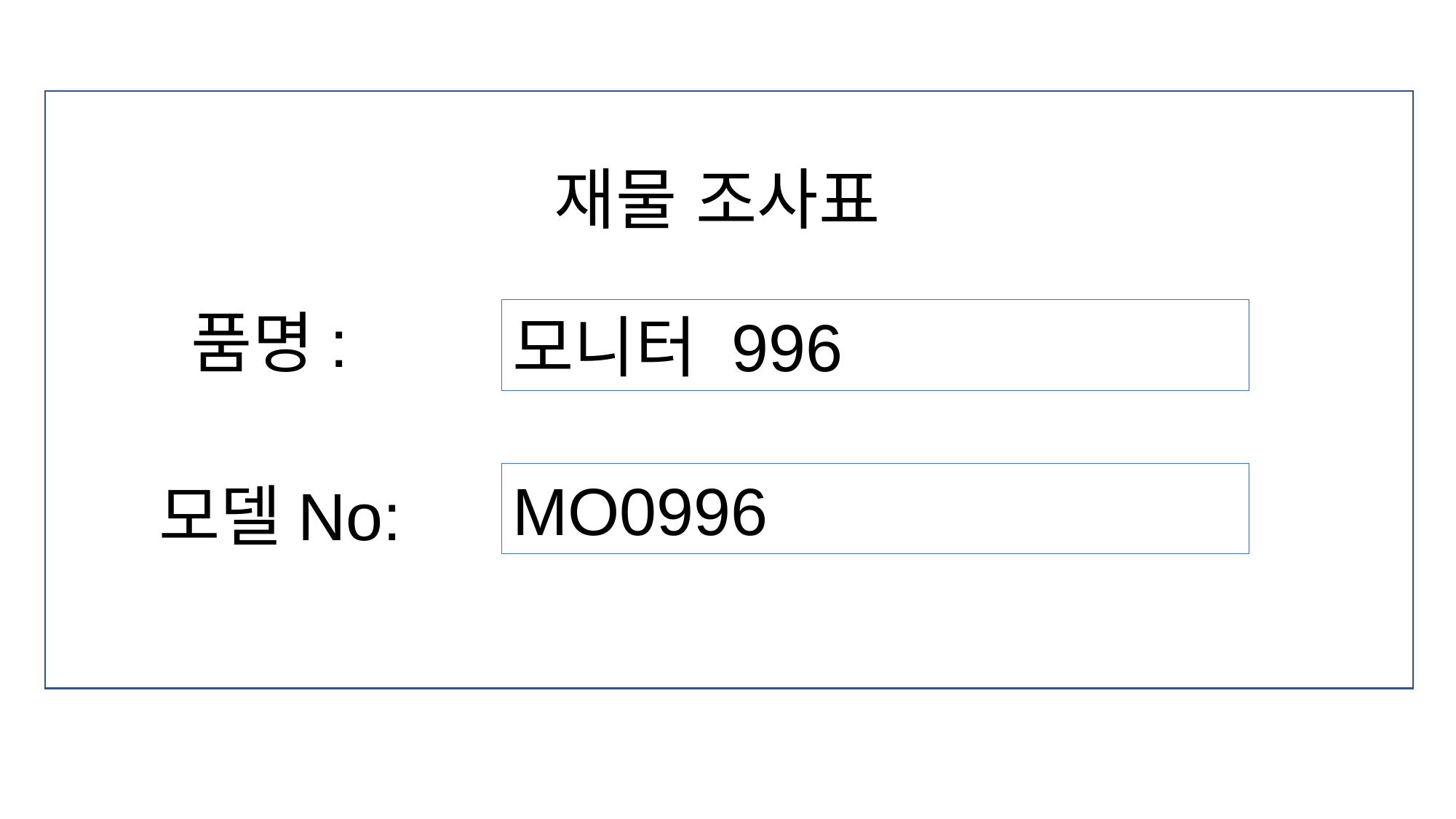

재물 조사표
품명:
모니터 996
MO0996
모델No: